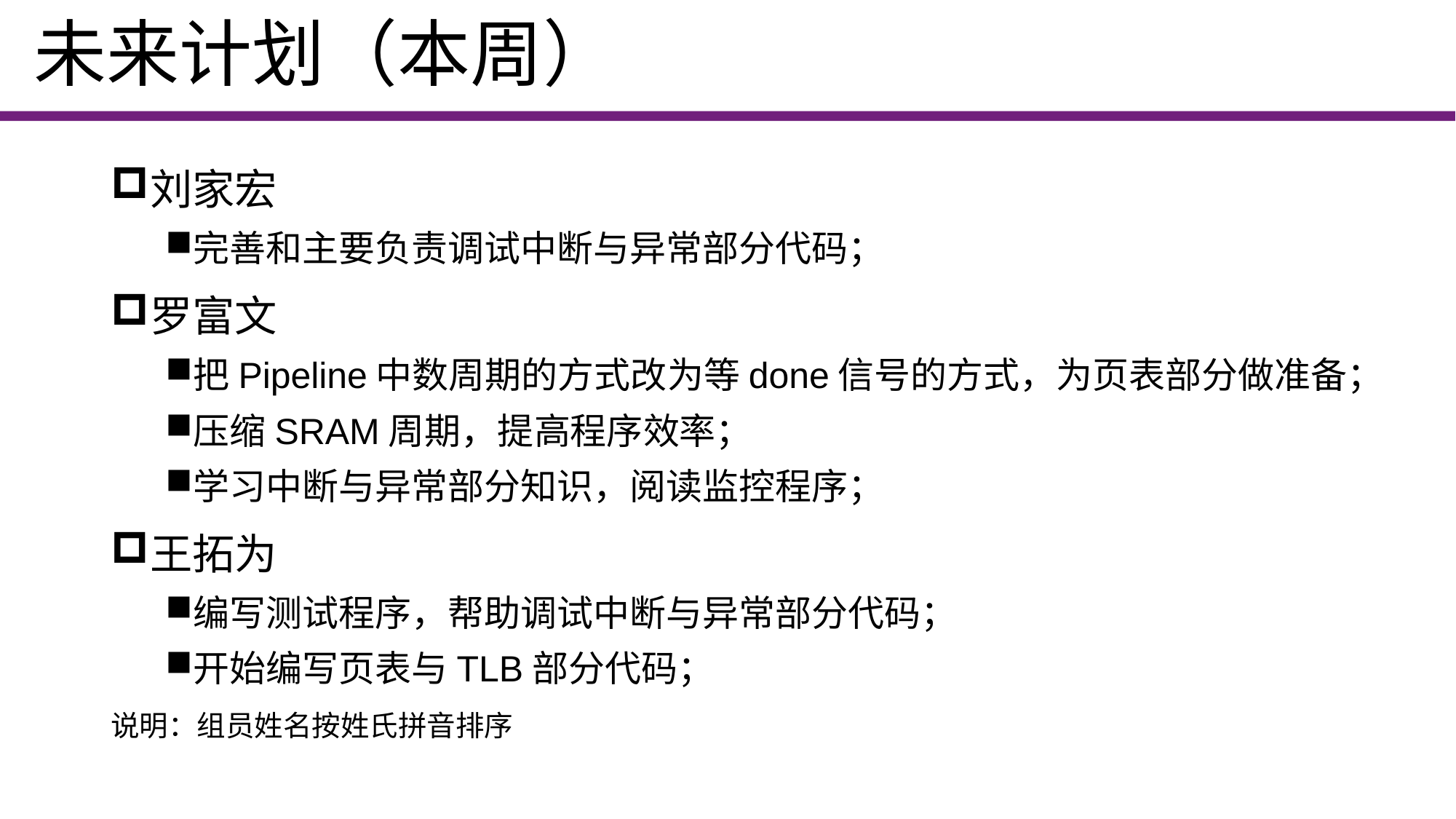

# 未来计划（本周）

刘家宏
完善和主要负责调试中断与异常部分代码；
罗富文
把Pipeline中数周期的方式改为等done信号的方式，为页表部分做准备；
压缩SRAM周期，提高程序效率；
学习中断与异常部分知识，阅读监控程序；
王拓为
编写测试程序，帮助调试中断与异常部分代码；
开始编写页表与TLB部分代码；
说明：组员姓名按姓氏拼音排序